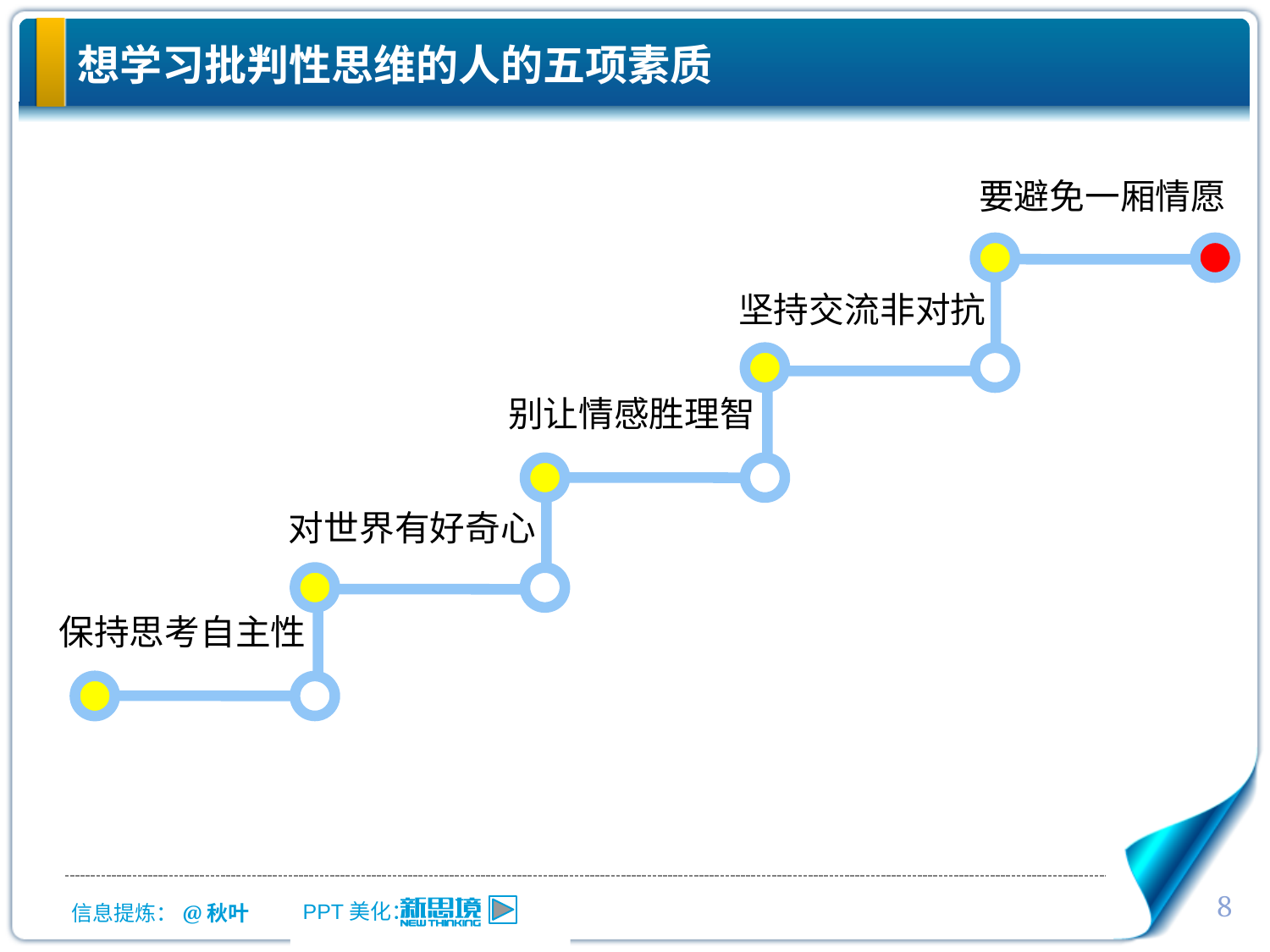

# 想学习批判性思维的人的五项素质
要避免一厢情愿

坚持交流非对抗

别让情感胜理智

对世界有好奇心

保持思考自主性

8